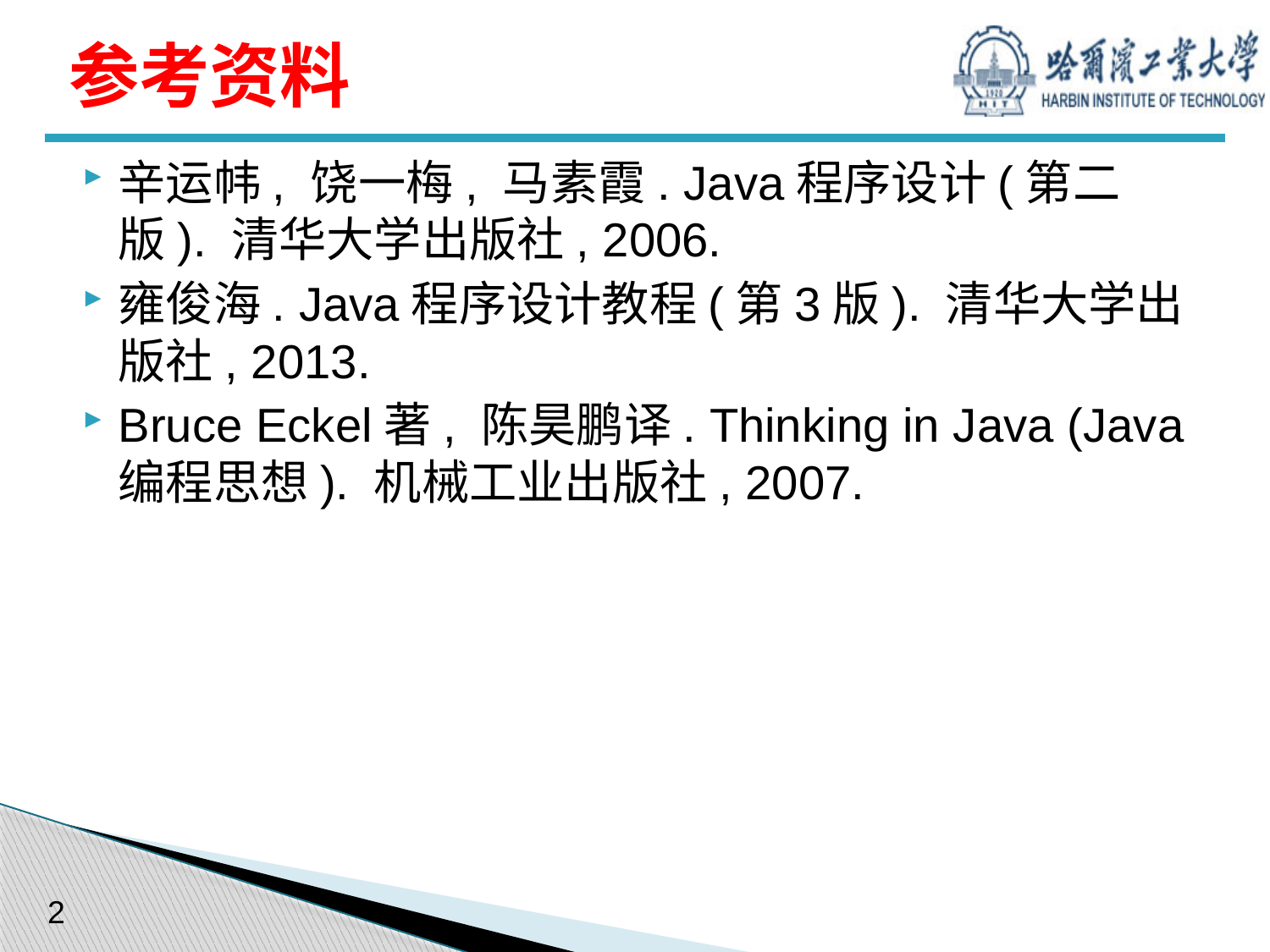

# 参考资料
辛运帏, 饶一梅, 马素霞. Java程序设计(第二版). 清华大学出版社, 2006.
雍俊海. Java程序设计教程(第3版). 清华大学出版社, 2013.
Bruce Eckel著, 陈昊鹏译. Thinking in Java (Java编程思想). 机械工业出版社, 2007.